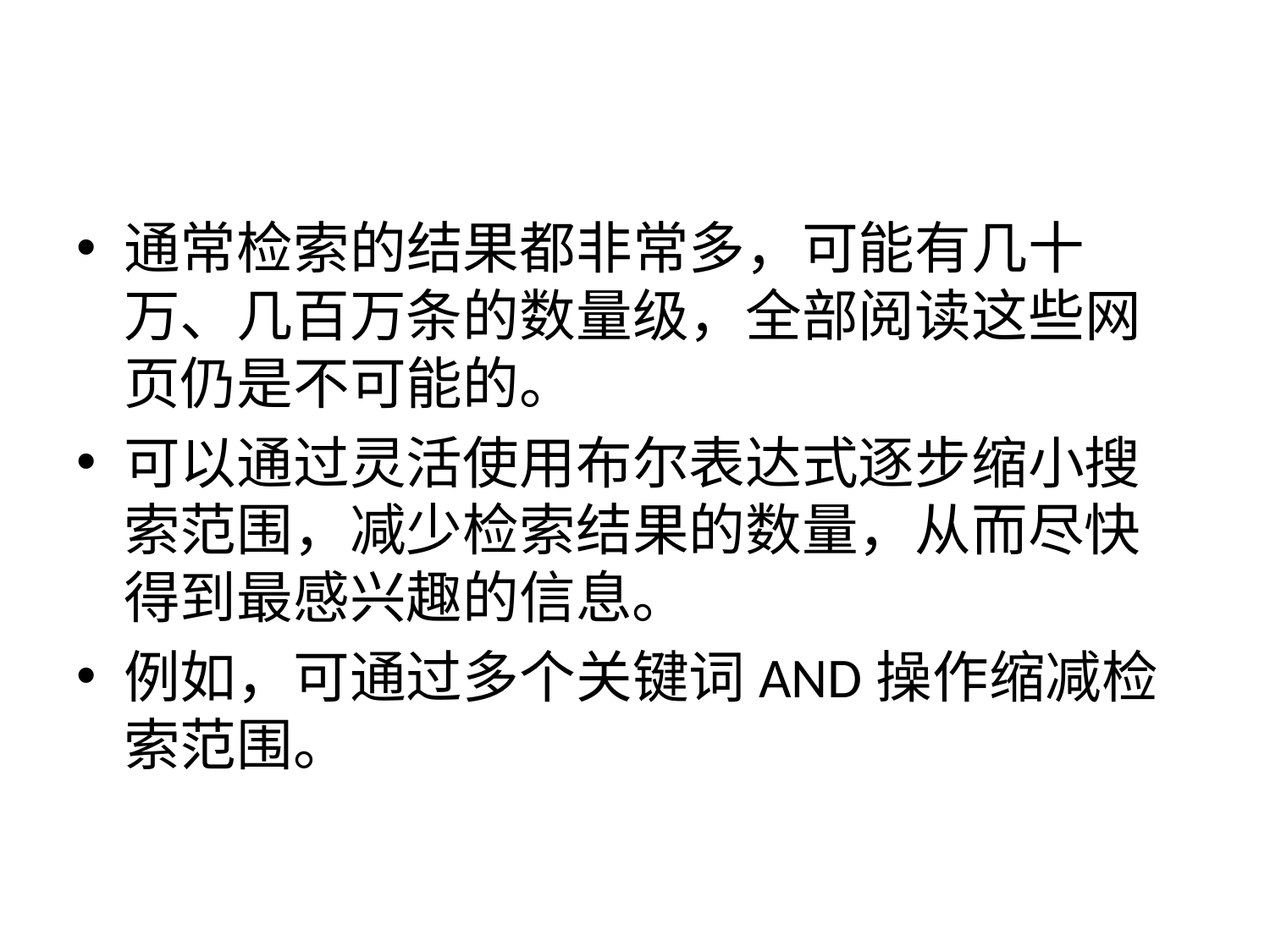

#
通常检索的结果都非常多，可能有几十万、几百万条的数量级，全部阅读这些网页仍是不可能的。
可以通过灵活使用布尔表达式逐步缩小搜索范围，减少检索结果的数量，从而尽快得到最感兴趣的信息。
例如，可通过多个关键词AND操作缩减检索范围。